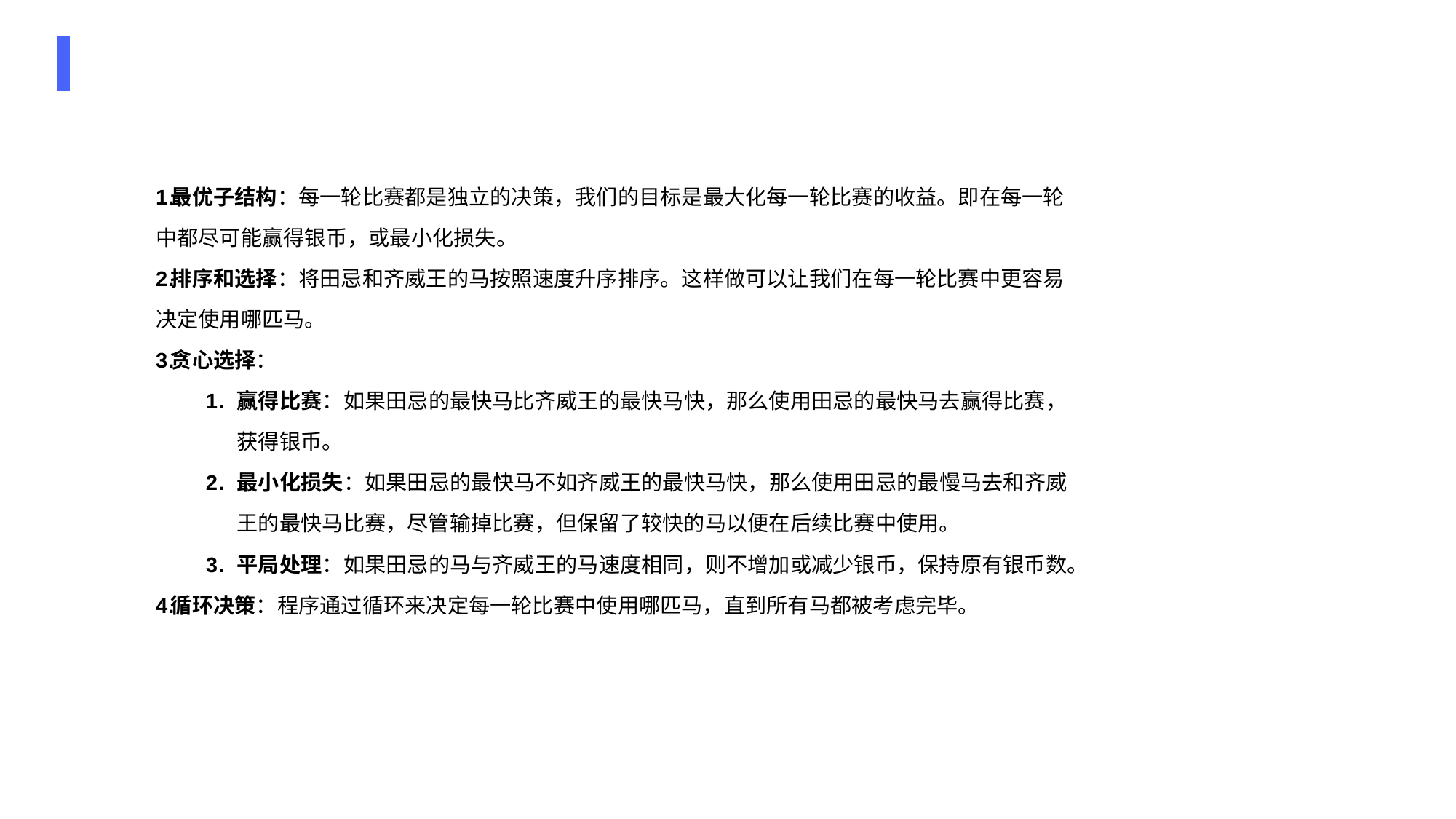

最优子结构：每一轮比赛都是独立的决策，我们的目标是最大化每一轮比赛的收益。即在每一轮中都尽可能赢得银币，或最小化损失。
排序和选择：将田忌和齐威王的马按照速度升序排序。这样做可以让我们在每一轮比赛中更容易决定使用哪匹马。
贪心选择：
赢得比赛：如果田忌的最快马比齐威王的最快马快，那么使用田忌的最快马去赢得比赛，获得银币。
最小化损失：如果田忌的最快马不如齐威王的最快马快，那么使用田忌的最慢马去和齐威王的最快马比赛，尽管输掉比赛，但保留了较快的马以便在后续比赛中使用。
平局处理：如果田忌的马与齐威王的马速度相同，则不增加或减少银币，保持原有银币数。
循环决策：程序通过循环来决定每一轮比赛中使用哪匹马，直到所有马都被考虑完毕。